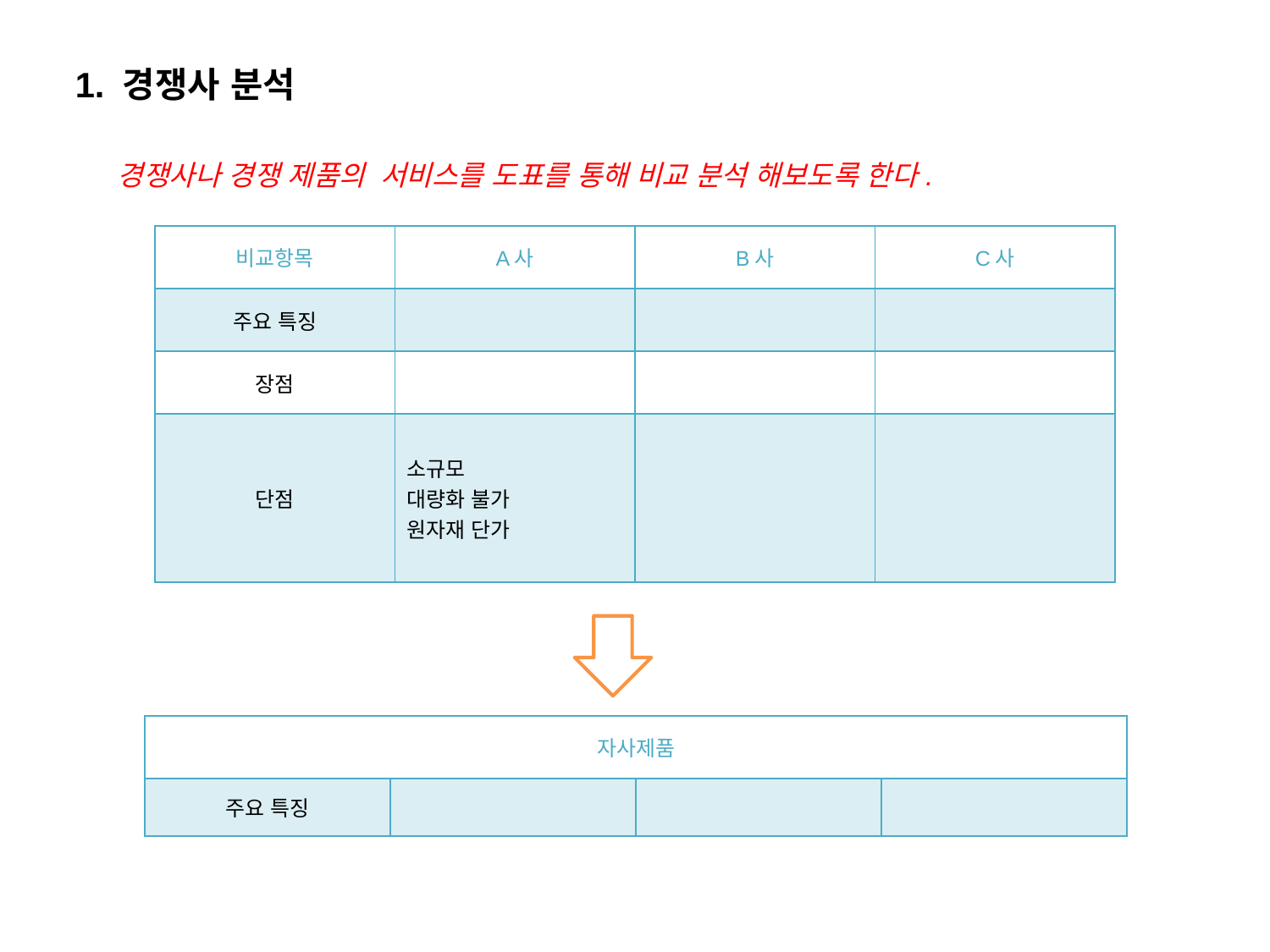

3. 시장환경 분석
 경쟁사분석
1. 경쟁사 분석
경쟁사나 경쟁 제품의  서비스를 도표를 통해 비교 분석 해보도록 한다.
| 비교항목 | A사 | B사 | C사 |
| --- | --- | --- | --- |
| 주요 특징 |  |  |  |
| 장점 |  |  |  |
| 단점 | 소규모 대량화 불가 원자재 단가 |  |  |

| 자사제품 |  |  |  |
| --- | --- | --- | --- |
| 주요 특징 |  |  |  |